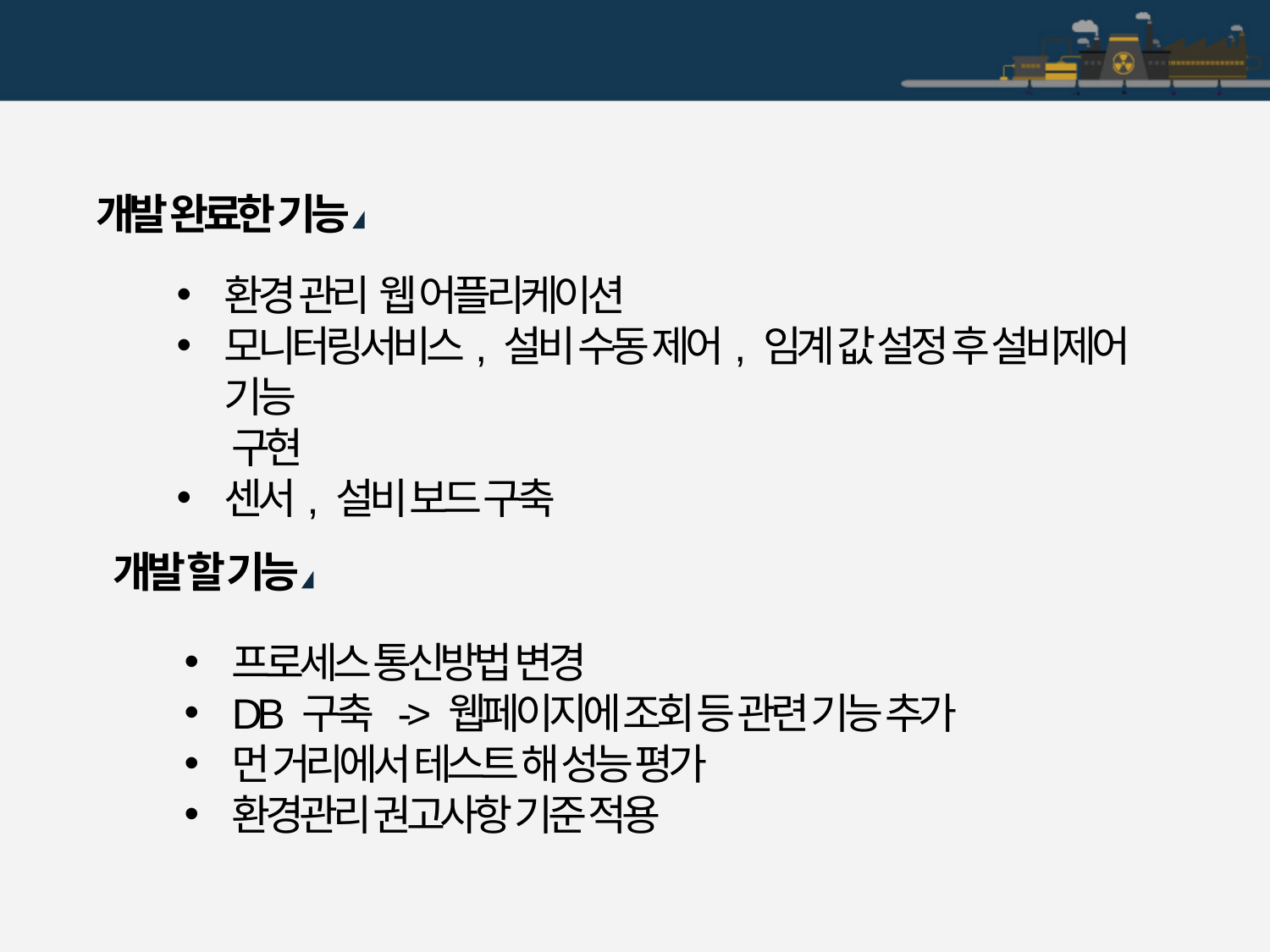

5  개발현황
개발 완료한 기능

환경 관리  웹 어플리케이션
모니터링서비스, 설비 수동 제어, 임계 값 설정 후 설비제어 기능
      구현
센서, 설비 보드 구축
개발 할 기능

프로세스 통신방법 변경
DB 구축  -> 웹페이지에 조회 등 관련 기능 추가
먼 거리에서 테스트 해 성능 평가
환경관리 권고사항 기준 적용